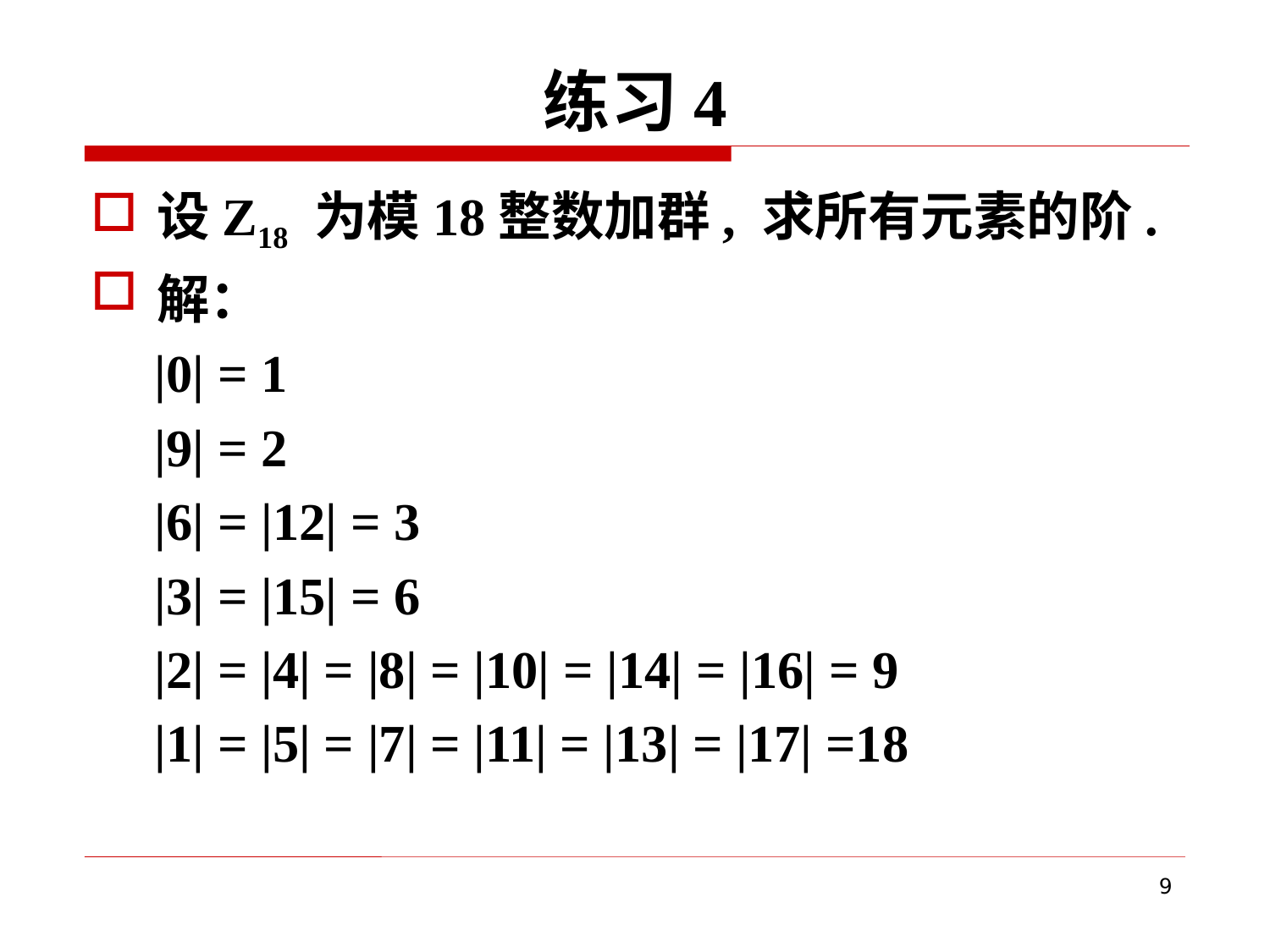

# 练习4
设Z18 为模18整数加群, 求所有元素的阶.
解：
|0| = 1
|9| = 2
|6| = |12| = 3
|3| = |15| = 6
|2| = |4| = |8| = |10| = |14| = |16| = 9
|1| = |5| = |7| = |11| = |13| = |17| =18

9